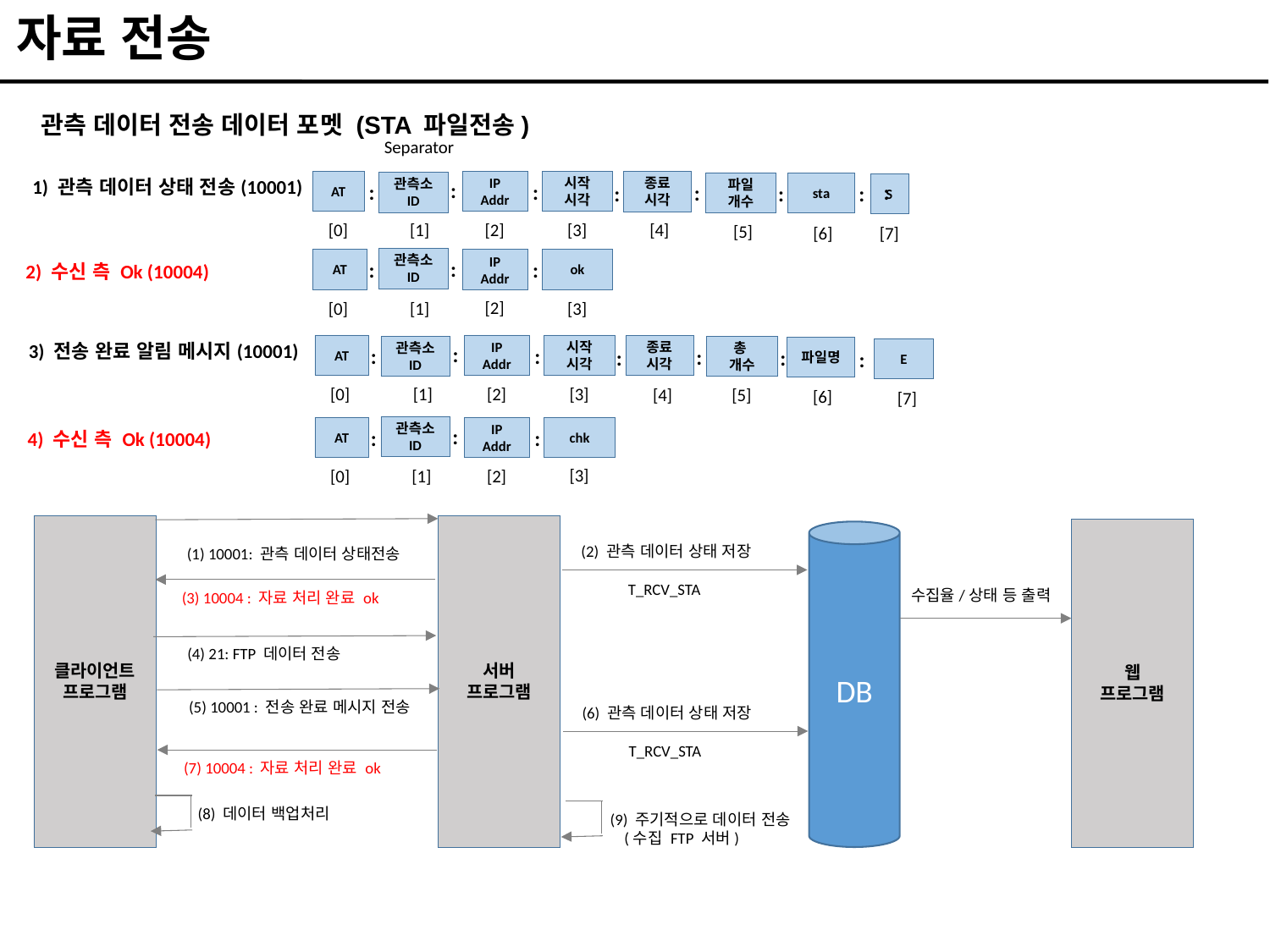

자료 전송

관측 데이터 전송 데이터 포멧 (STA 파일전송)
Separator
1) 관측 데이터 상태 전송(10001)
:
IP Addr
시작
시각
AT
종료
시각
관측소
ID
파일
개수
:
:
sta
:
S
:
:
:
:
[4]
[2]
[1]
[0]
[3]
[5]
[6]
[7]
관측소
ID
:
IP Addr
ok
AT
:
:
2) 수신 측 Ok (10004)
[2]
[1]
[0]
[3]
3) 전송 완료 알림 메시지(10001)
:
IP Addr
시작
시각
AT
종료
시각
관측소
ID
총
개수
:
:
파일명
:
:
E
:
:
[2]
[1]
[0]
[3]
[4]
[5]
[6]
[7]
관측소
ID
:
IP Addr
chk
AT
:
:
4) 수신 측 Ok (10004)
[3]
[2]
[1]
[0]
클라이언트
프로그램
서버
프로그램
웹
프로그램
DB
(2) 관측 데이터 상태 저장

             T_RCV_STA
(1) 10001: 관측 데이터 상태전송
수집율/상태 등 출력
(3) 10004 : 자료 처리 완료 ok
 (4) 21: FTP 데이터 전송
(5) 10001 : 전송 완료 메시지 전송
(6) 관측 데이터 상태 저장

             T_RCV_STA
(7) 10004 : 자료 처리 완료 ok
(8) 데이터 백업처리
(9) 주기적으로 데이터 전송
    (수집 FTP 서버)